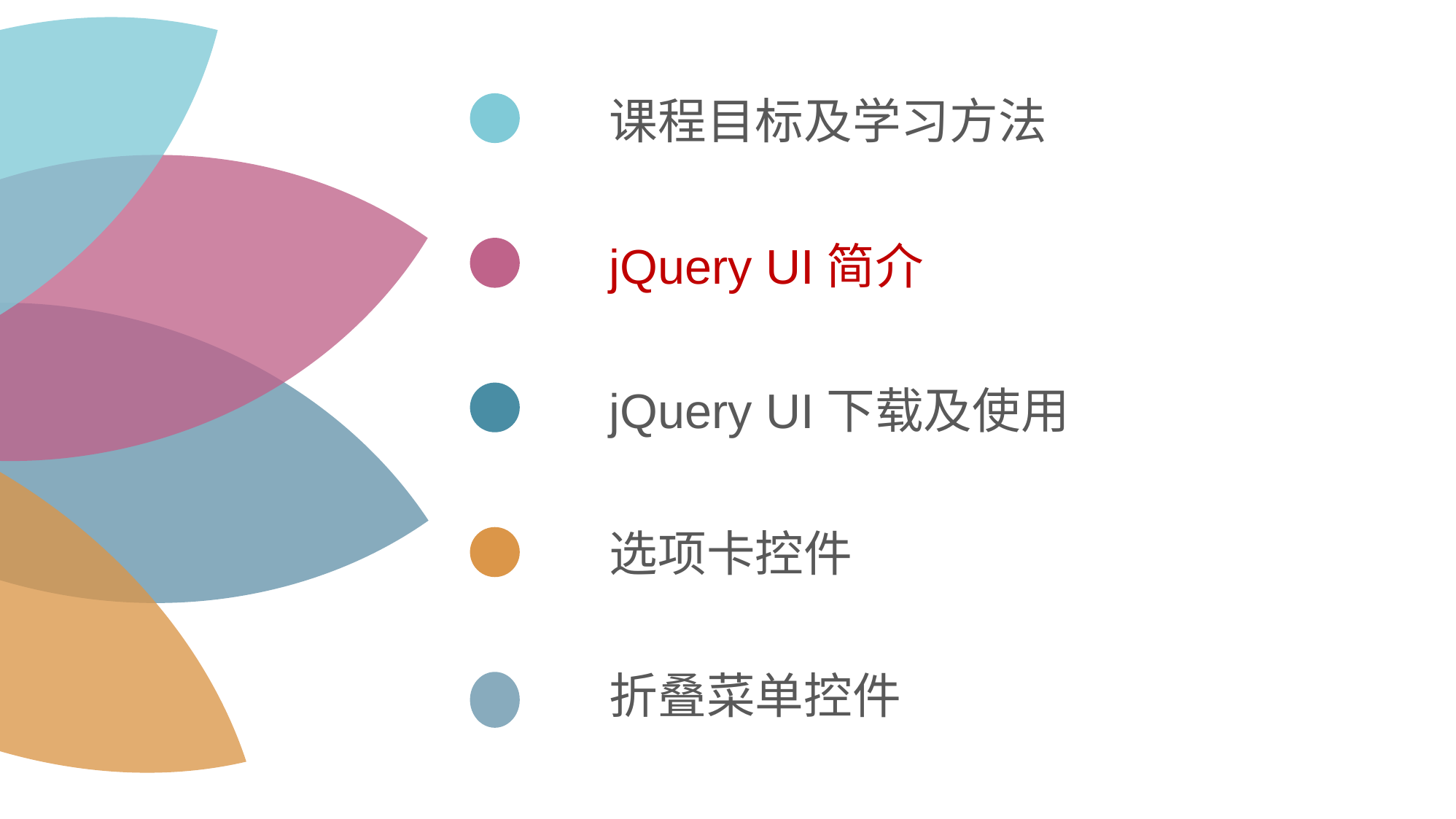

课程目标及学习方法
jQuery UI简介
jQuery UI下载及使用
选项卡控件
折叠菜单控件